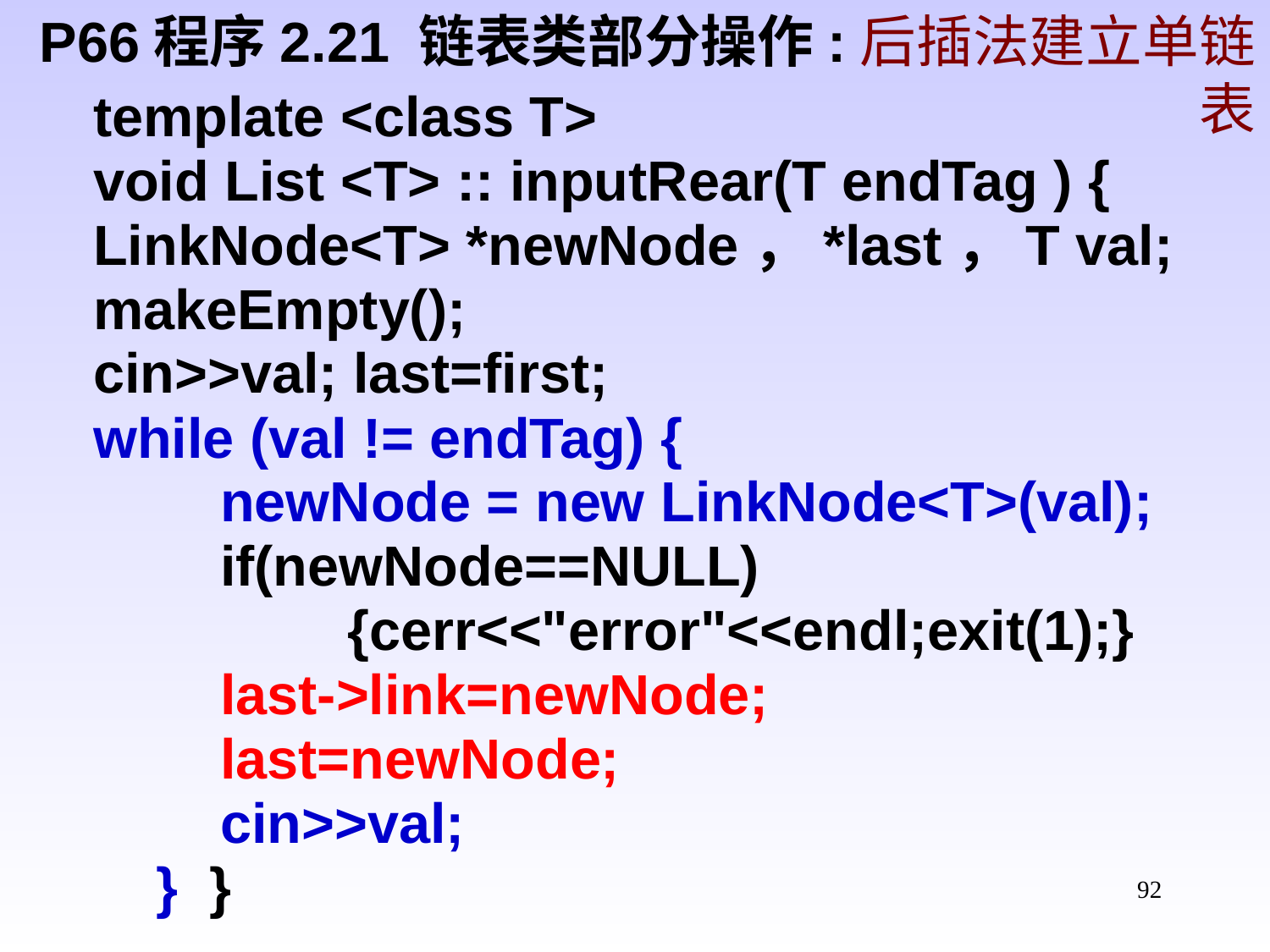

P66程序2.21 链表类部分操作:后插法建立单链表
template <class T>
void List <T> :: inputRear(T endTag ) {
LinkNode<T> *newNode，*last，T val;
makeEmpty();
cin>>val; last=first;
while (val != endTag) {
	newNode = new LinkNode<T>(val);
	if(newNode==NULL)
		{cerr<<"error"<<endl;exit(1);}
	last->link=newNode;
	last=newNode;
	cin>>val;
    }  }
92